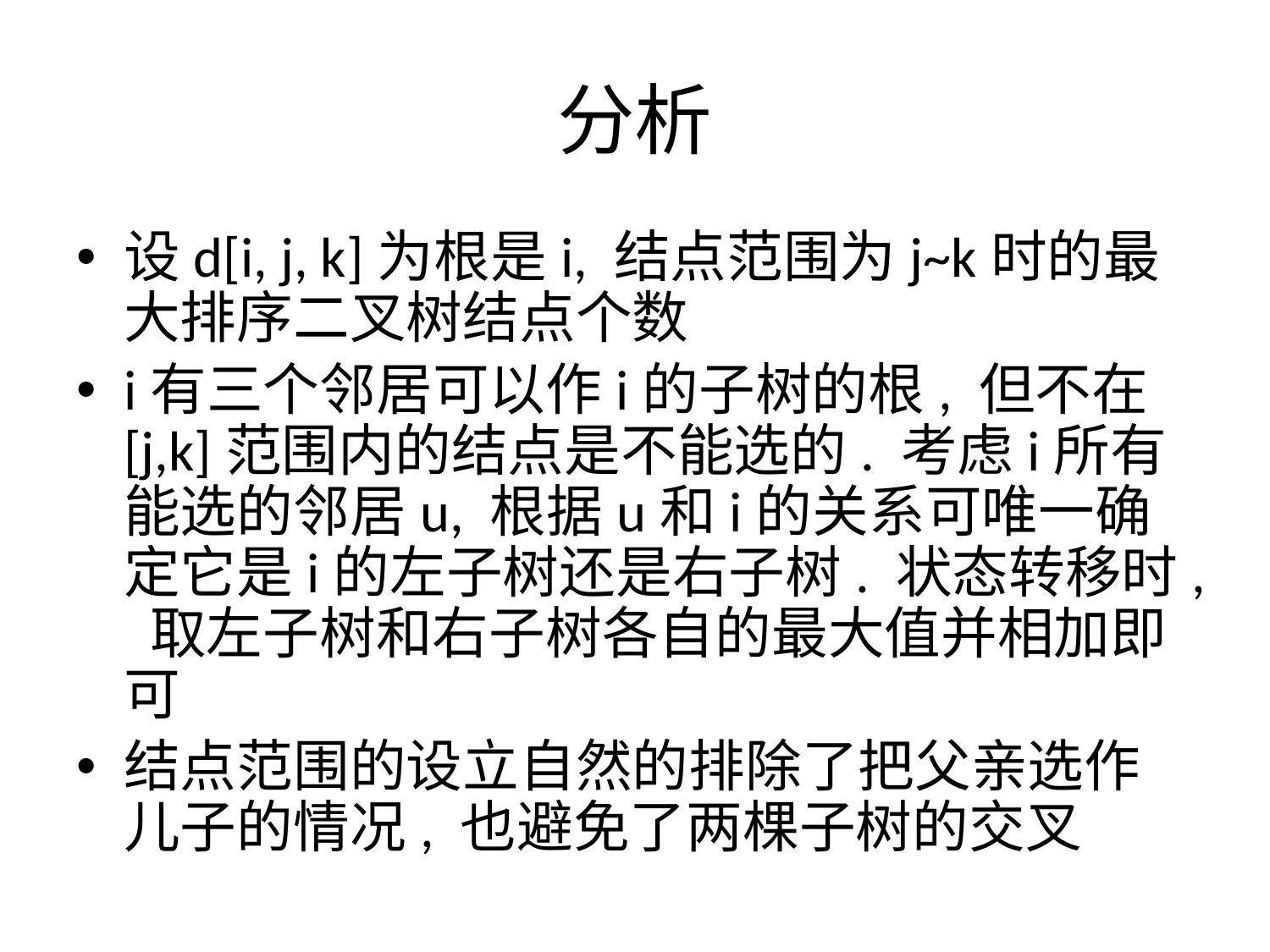

# 分析
设d[i, j, k]为根是i, 结点范围为j~k时的最大排序二叉树结点个数
i有三个邻居可以作i的子树的根, 但不在[j,k]范围内的结点是不能选的. 考虑i所有能选的邻居u, 根据u和i的关系可唯一确定它是i的左子树还是右子树. 状态转移时, 取左子树和右子树各自的最大值并相加即可
结点范围的设立自然的排除了把父亲选作儿子的情况, 也避免了两棵子树的交叉